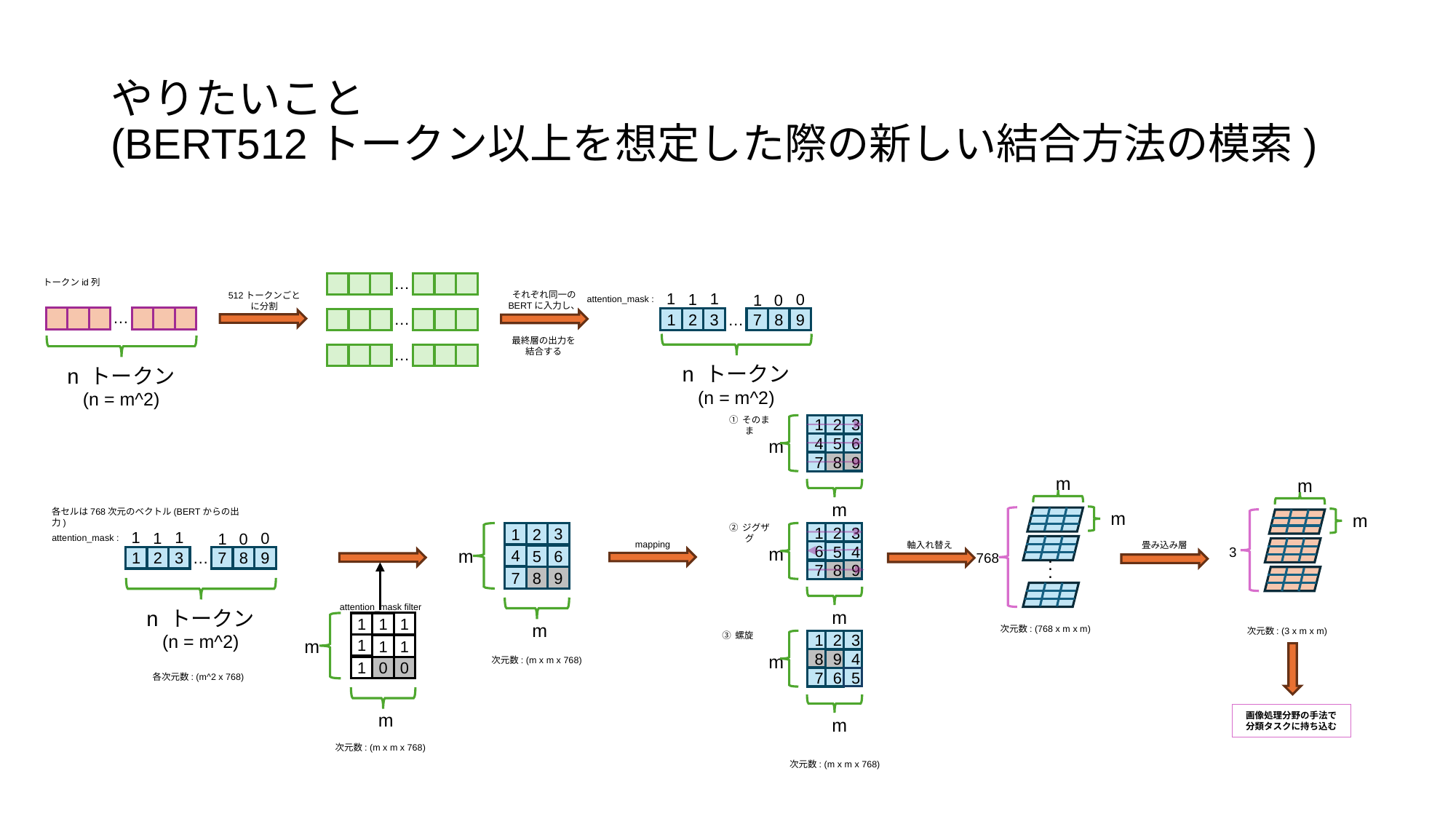

# やりたいこと (BERT512トークン以上を想定した際の新しい結合方法の模索)
トークンid列

…

…

…

それぞれ同一の
BERTに入力し、
512トークンごとに分割
1
1
1
attention_mask :
0
1
0

…

n トークン
(n = m^2)
1
2
3
…
7
8
9

最終層の出力を
結合する
n トークン
(n = m^2)
① そのまま

3
1
2
4
5
6
9
7
8

m
m
② ジグザグ

3
1
2
6
5
4
9
7
8

m
m
③ 螺旋

3
1
2
8
9
4
5
7
6

m
m
各セルは768次元のベクトル(BERTからの出力)
1
1
1
attention_mask :
0
1
0

1
2
3
…
7
8
9
n トークン
(n = m^2)

3
1
2
4
5
6
9
7
8

m
m
mapping

attention_mask filter

1
1
1
1
1
1
0
1
0

m
m
m

m

次元数: (768 x m x m)

.
.
.

768
m

m

次元数: (3 x m x m)

3
軸入れ替え
畳み込み層

次元数: (m x m x 768)

各次元数: (m^2 x 768)
画像処理分野の手法で
分類タスクに持ち込む
次元数: (m x m x 768)
次元数: (m x m x 768)